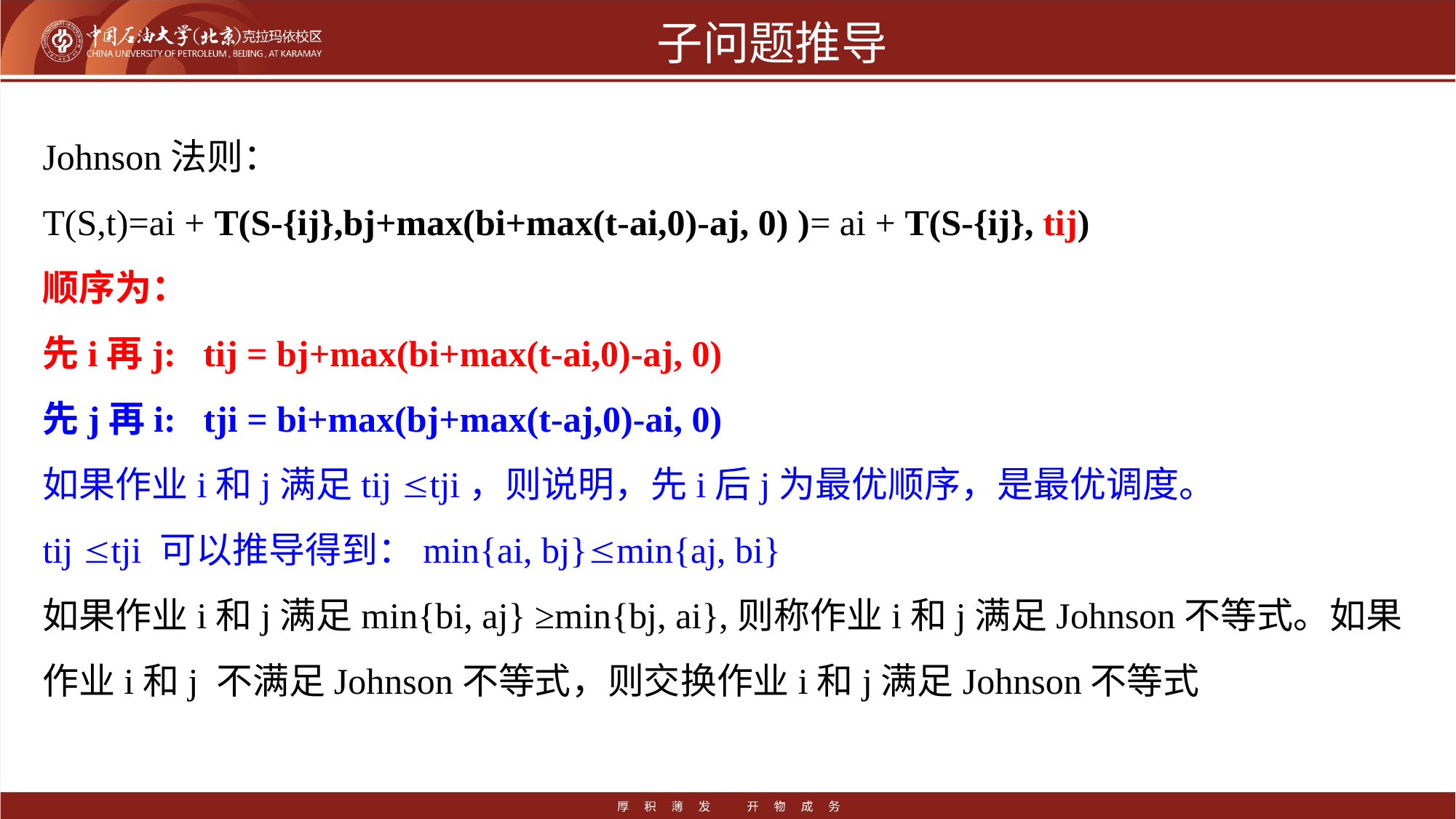

# 子问题推导
Johnson法则：
T(S,t)=ai + T(S-{ij},bj+max(bi+max(t-ai,0)-aj, 0) )= ai + T(S-{ij}, tij)
顺序为：
先i再j:   tij = bj+max(bi+max(t-ai,0)-aj, 0)
先j再i:   tji = bi+max(bj+max(t-aj,0)-ai, 0)
如果作业i和j满足tij ≤tji，则说明，先i后j为最优顺序，是最优调度。
tij ≤tji 可以推导得到：min{ai, bj}≤min{aj, bi}
如果作业i和j满足min{bi, aj} ≥min{bj, ai},则称作业i和j满足Johnson不等式。如果作业i和j 不满足Johnson不等式，则交换作业i和j满足Johnson不等式